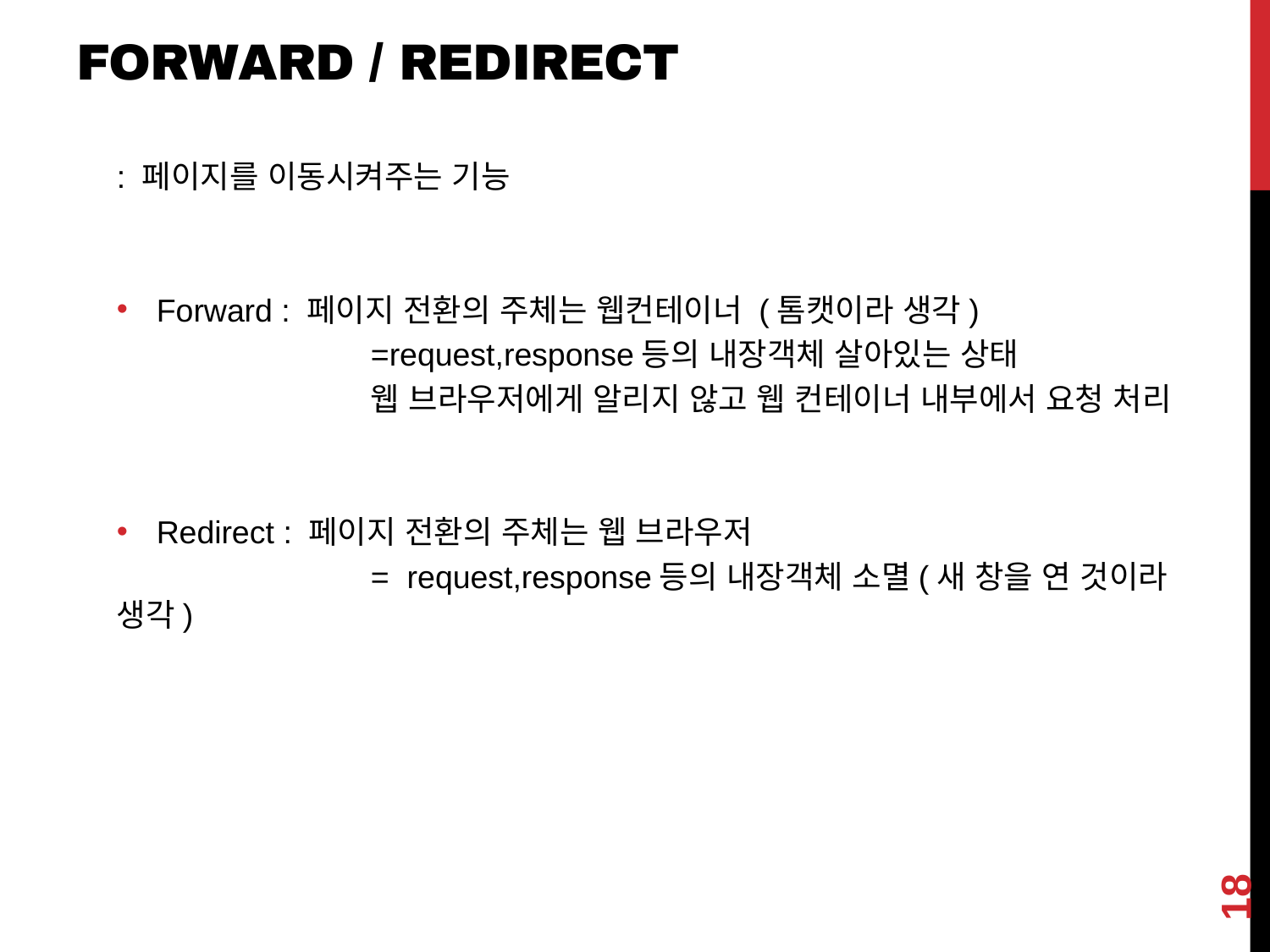

# Forward / redirect

: 페이지를 이동시켜주는 기능

Forward : 페이지 전환의 주체는 웹컨테이너 (톰캣이라 생각)
		=request,response등의 내장객체 살아있는 상태
		웹 브라우저에게 알리지 않고 웹 컨테이너 내부에서 요청 처리

Redirect : 페이지 전환의 주체는 웹 브라우저
		=  request,response등의 내장객체 소멸(새 창을 연 것이라 생각)

18